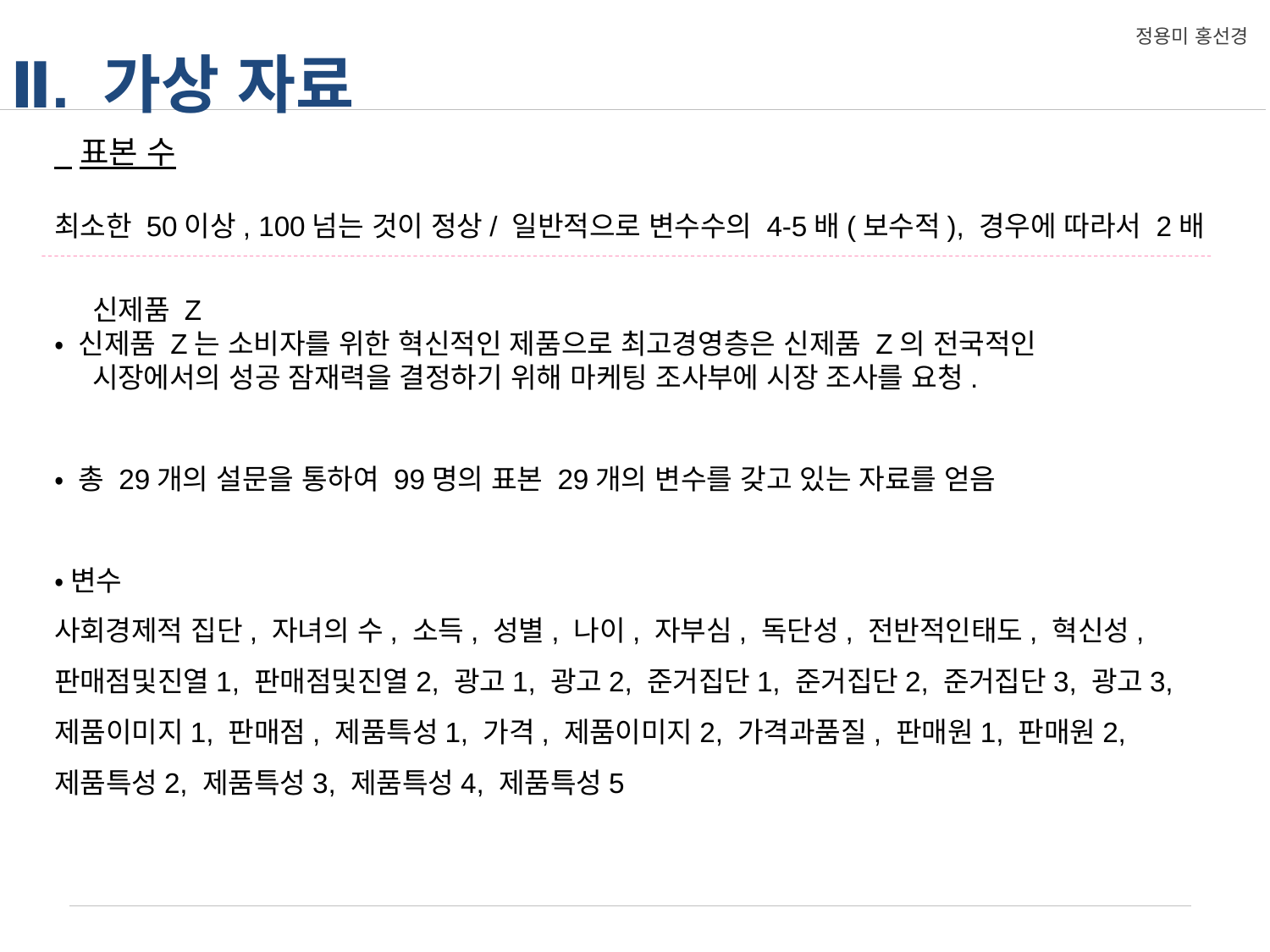

Ⅱ. 가상 자료
정용미 홍선경
  표본 수

최소한 50이상, 100넘는 것이 정상/ 일반적으로 변수수의 4-5배(보수적), 경우에 따라서 2배
    신제품 Z
• 신제품 Z는 소비자를 위한 혁신적인 제품으로 최고경영층은 신제품 Z의 전국적인
    시장에서의 성공 잠재력을 결정하기 위해 마케팅 조사부에 시장 조사를 요청.

• 총 29개의 설문을 통하여 99명의 표본 29개의 변수를 갖고 있는 자료를 얻음

•변수
사회경제적 집단, 자녀의 수, 소득, 성별, 나이, 자부심, 독단성, 전반적인태도, 혁신성, 판매점및진열1, 판매점및진열2, 광고1, 광고2, 준거집단1, 준거집단2, 준거집단3, 광고3, 제품이미지1, 판매점, 제품특성1, 가격, 제품이미지2, 가격과품질, 판매원1, 판매원2, 제품특성2, 제품특성3, 제품특성4, 제품특성5